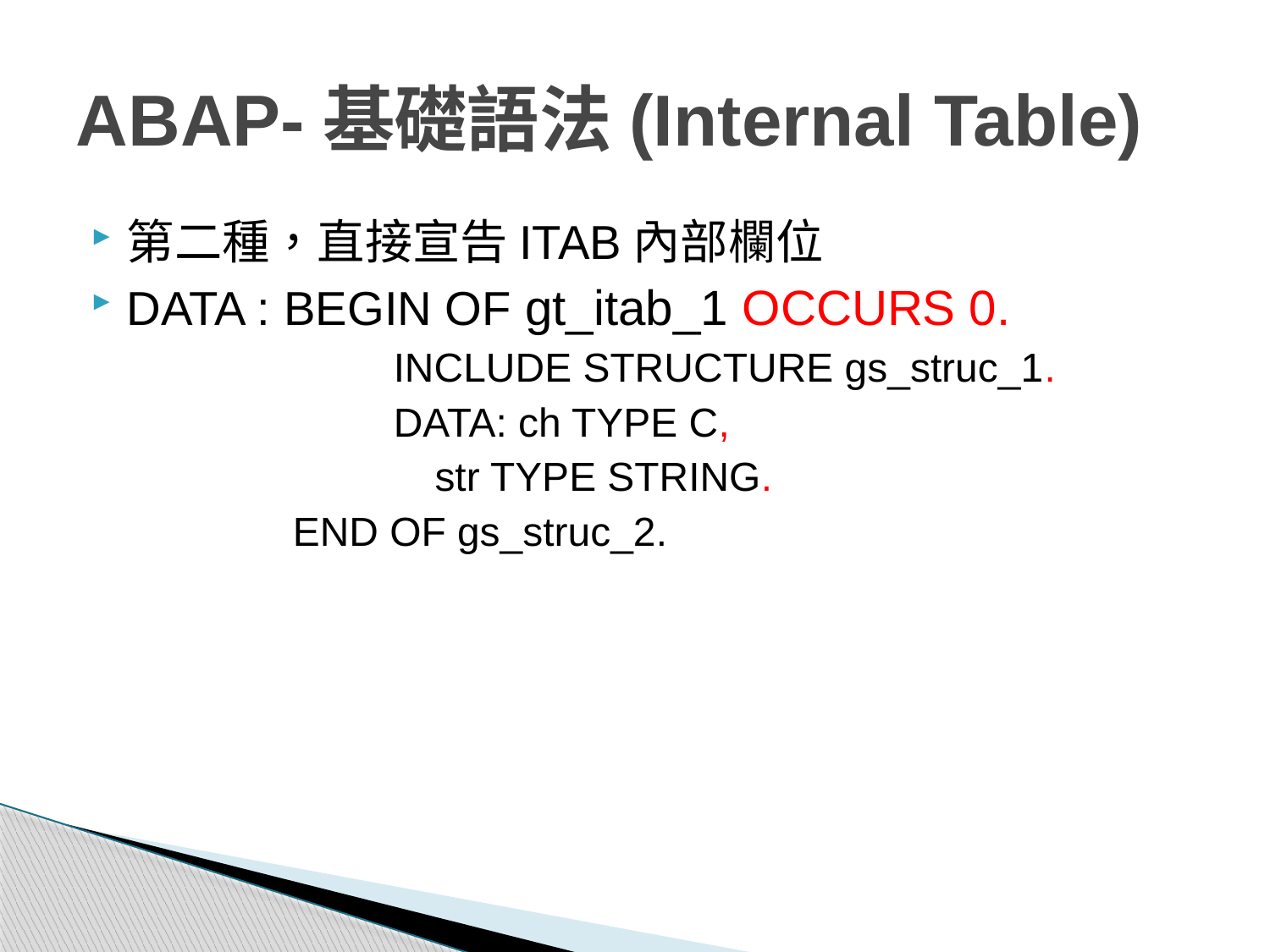

# ABAP-基礎語法(Internal Table)
第二種，直接宣告ITAB內部欄位
DATA : BEGIN OF gt_itab_1 OCCURS 0.
	INCLUDE STRUCTURE gs_struc_1.
	DATA: ch TYPE C,
               str TYPE STRING.
        END OF gs_struc_2.